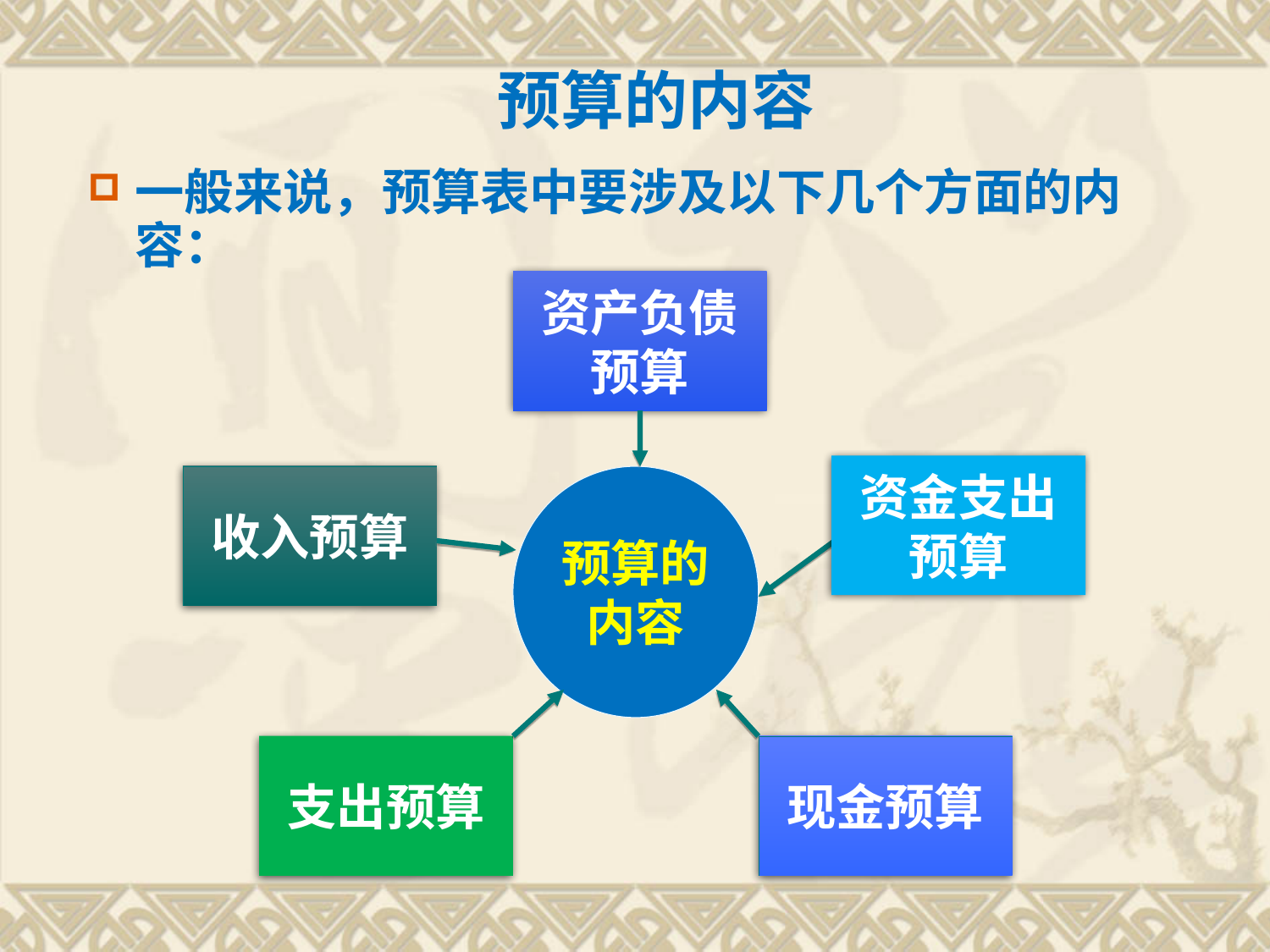

预算的内容
一般来说，预算表中要涉及以下几个方面的内容：
资产负债
预算

收入预算

预算的
内容

支出预算

现金预算
资金支出
预算